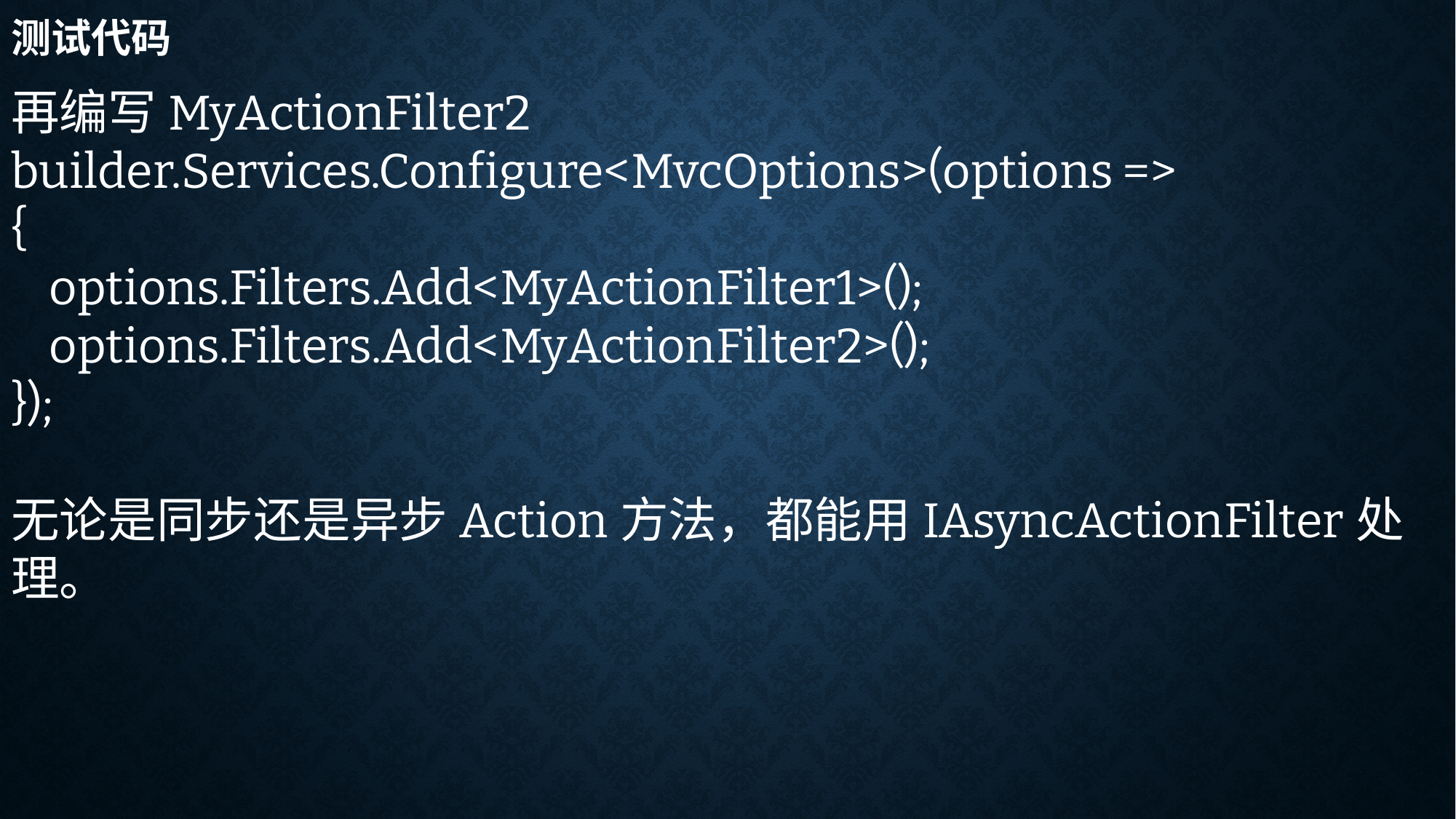

# 测试代码
再编写MyActionFilter2
builder.Services.Configure<MvcOptions>(options =>
{
    options.Filters.Add<MyActionFilter1>();
    options.Filters.Add<MyActionFilter2>();
});

无论是同步还是异步Action方法，都能用IAsyncActionFilter处理。